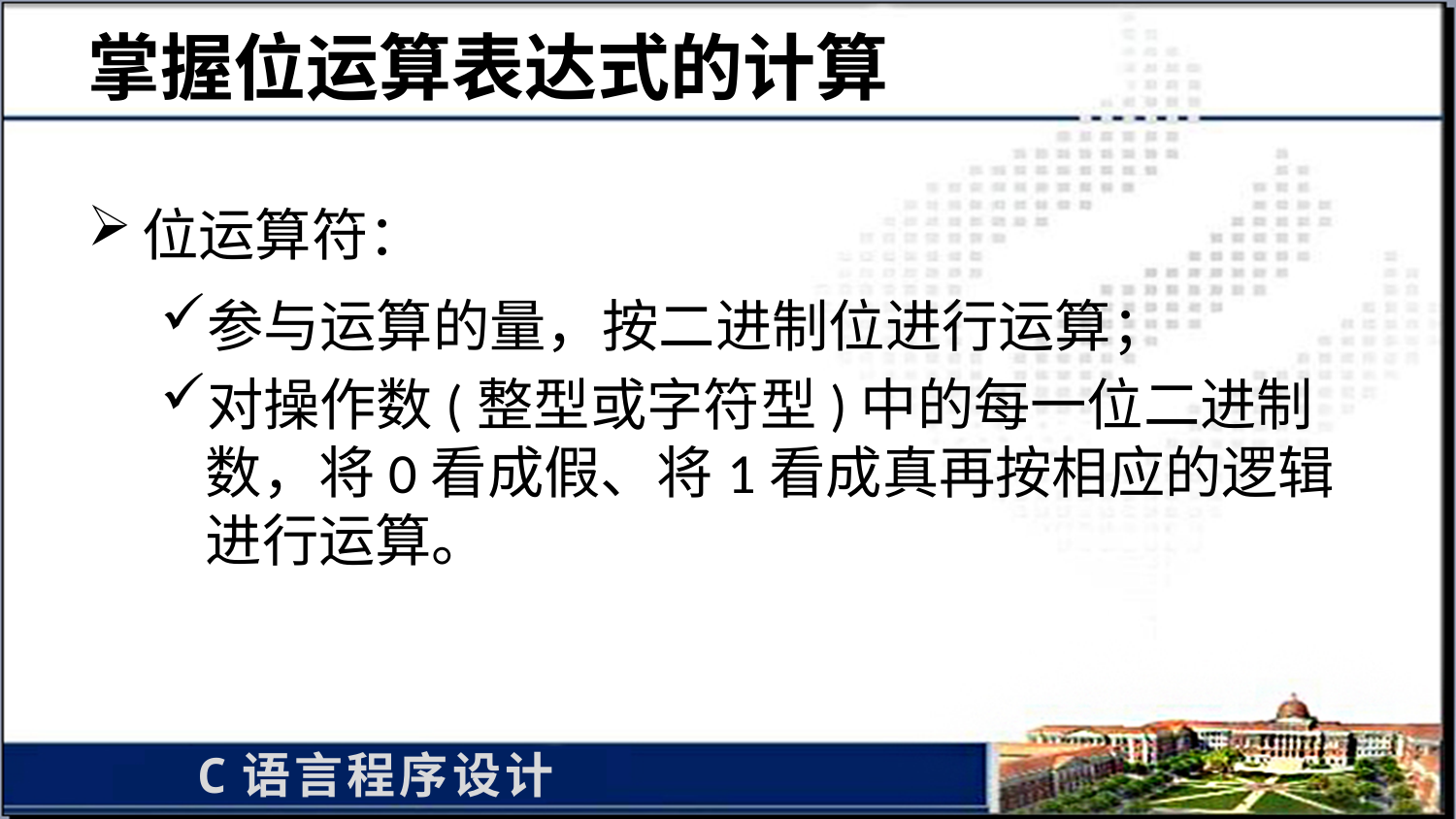

# 掌握位运算表达式的计算
位运算符：
参与运算的量，按二进制位进行运算；
对操作数(整型或字符型)中的每一位二进制数，将0看成假、将1看成真再按相应的逻辑进行运算。